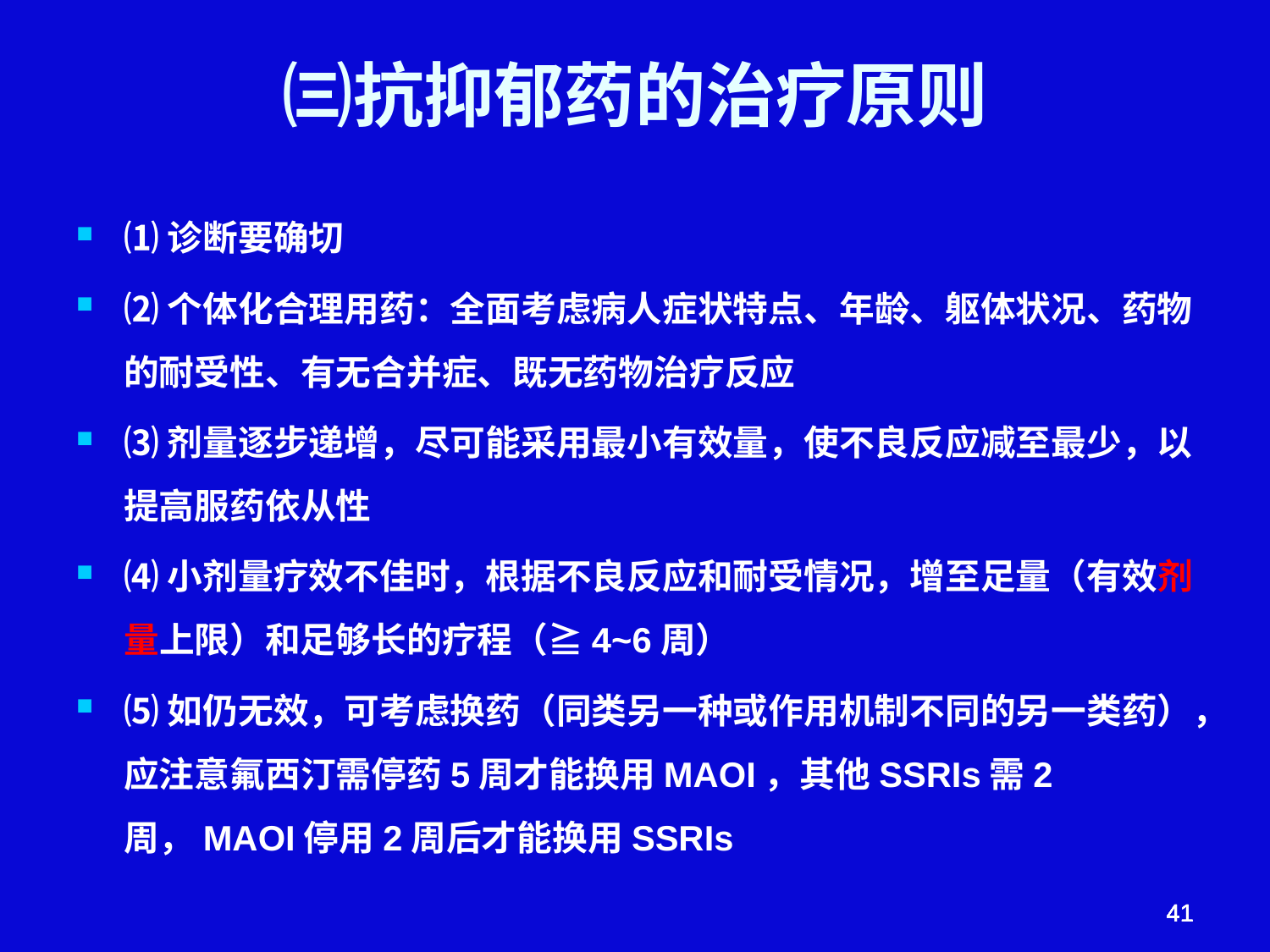

# ㈢抗抑郁药的治疗原则
⑴诊断要确切
⑵个体化合理用药：全面考虑病人症状特点、年龄、躯体状况、药物的耐受性、有无合并症、既无药物治疗反应
⑶剂量逐步递增，尽可能采用最小有效量，使不良反应减至最少，以提高服药依从性
⑷小剂量疗效不佳时，根据不良反应和耐受情况，增至足量（有效剂量上限）和足够长的疗程（≧4~6周）
⑸如仍无效，可考虑换药（同类另一种或作用机制不同的另一类药），应注意氟西汀需停药5周才能换用MAOI，其他SSRIs需2周，MAOI停用2周后才能换用SSRIs
41
41
41
41
41
41